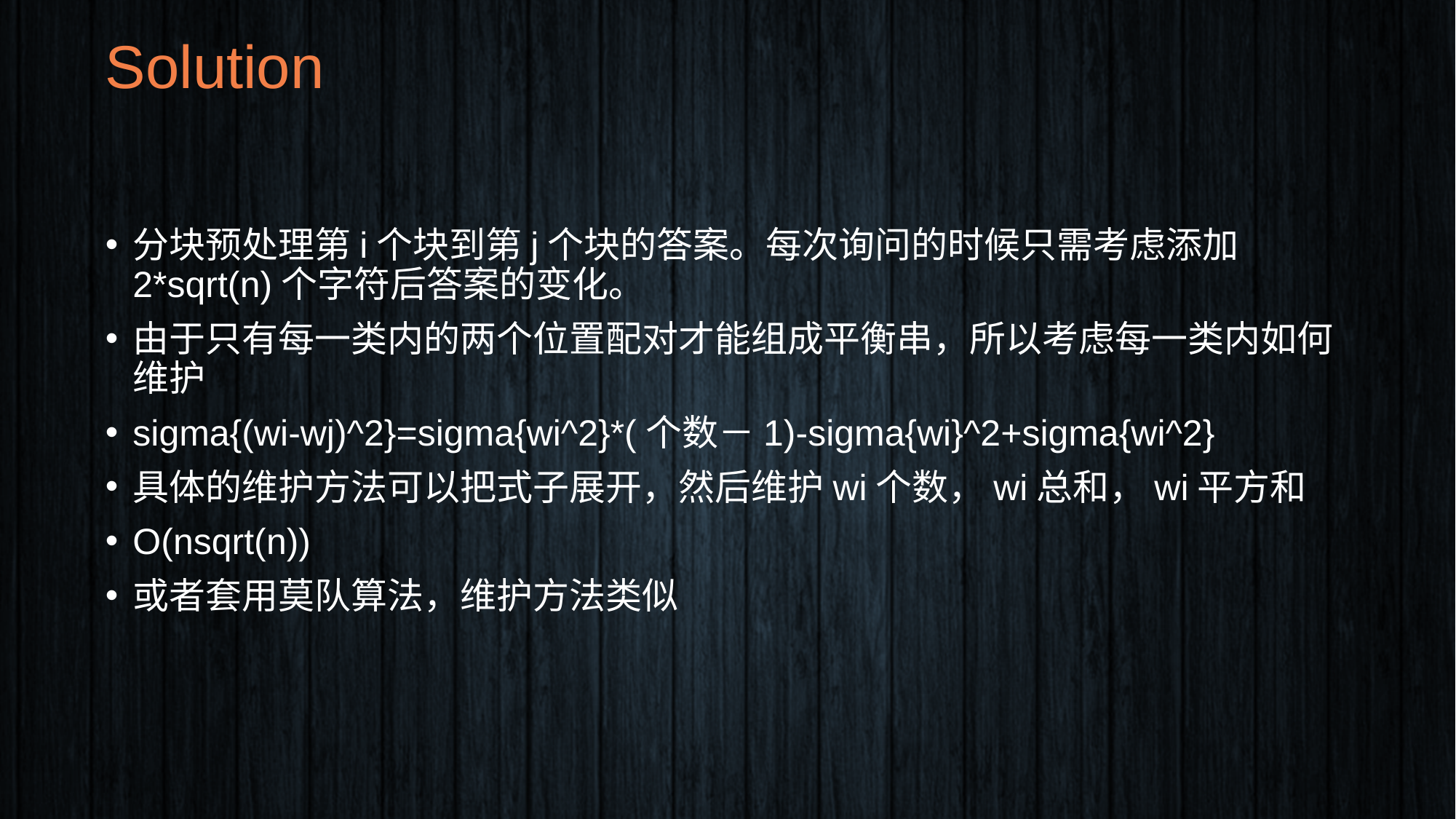

# Solution
分块预处理第i个块到第j个块的答案。每次询问的时候只需考虑添加2*sqrt(n)个字符后答案的变化。
由于只有每一类内的两个位置配对才能组成平衡串，所以考虑每一类内如何维护
sigma{(wi-wj)^2}=sigma{wi^2}*(个数－1)-sigma{wi}^2+sigma{wi^2}
具体的维护方法可以把式子展开，然后维护wi个数，wi总和，wi平方和
O(nsqrt(n))
或者套用莫队算法，维护方法类似